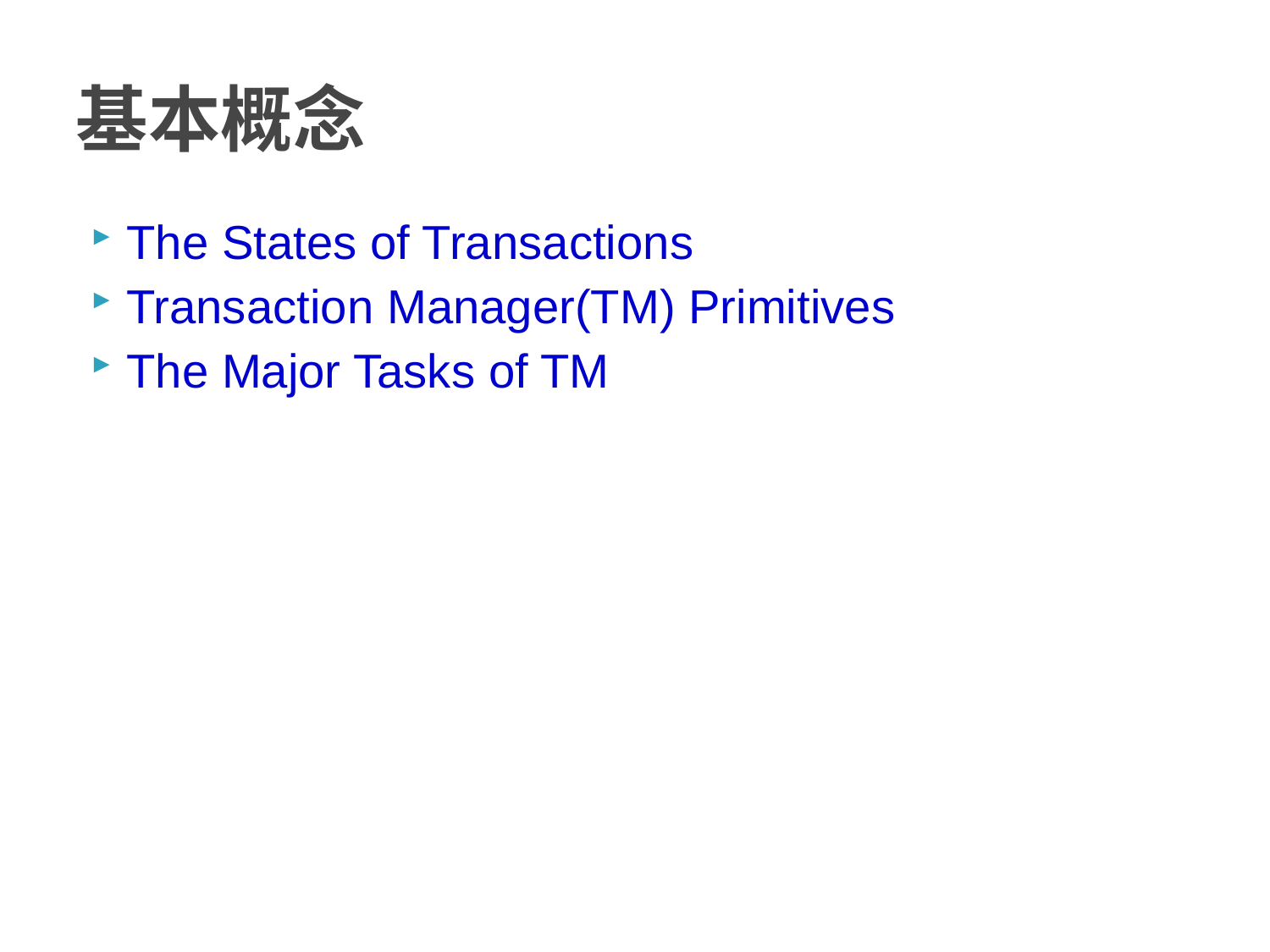

# 基本概念
The States of Transactions
Transaction Manager(TM) Primitives
The Major Tasks of TM